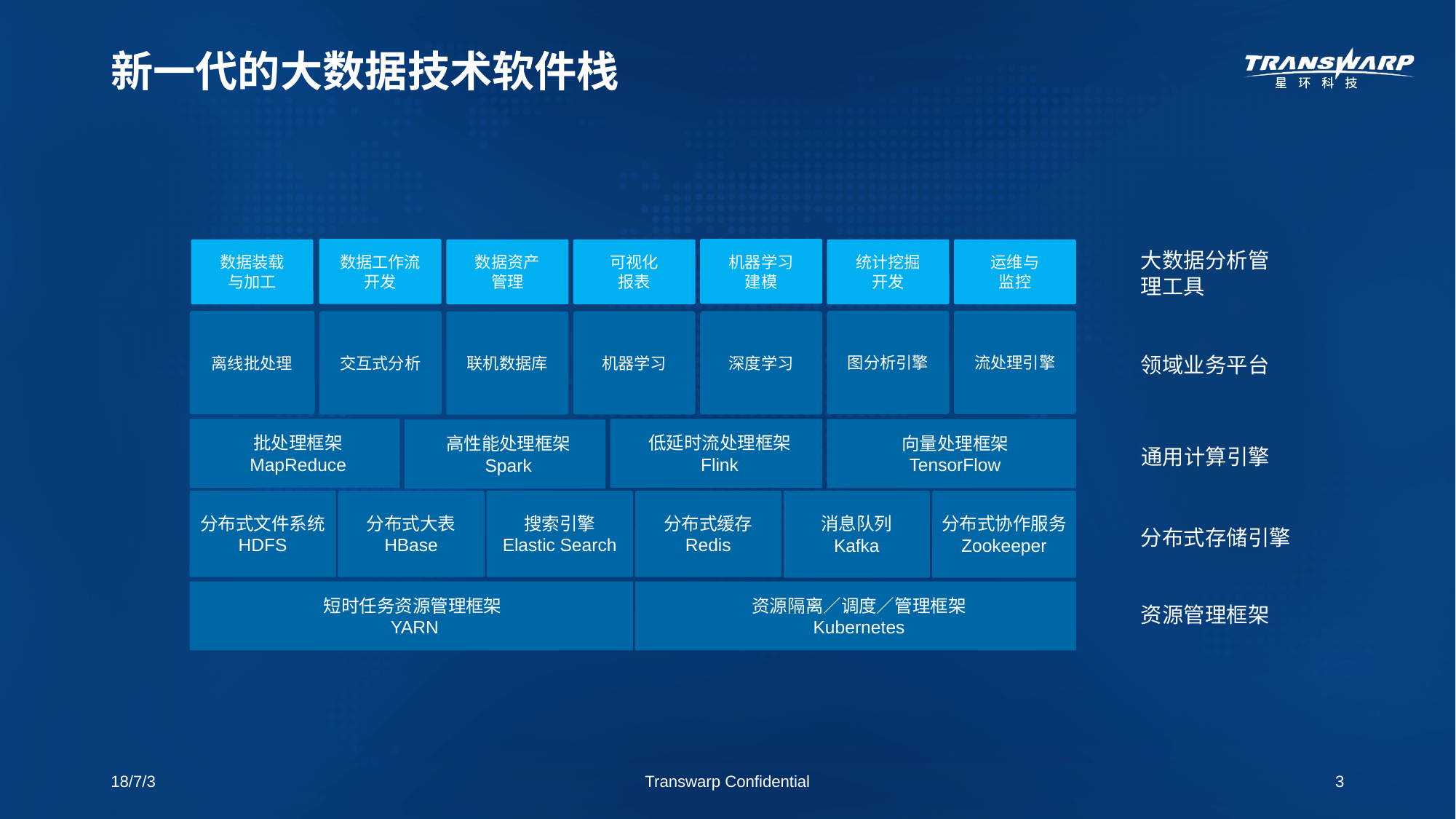

# 新一代的大数据技术软件栈
数据工作流
开发
机器学习
建模
数据装载
与加工
数据资产
管理
可视化
报表
统计挖掘
开发
运维与
监控
大数据分析管理工具
流处理引擎
图分析引擎
离线批处理
交互式分析
机器学习
深度学习
联机数据库
领域业务平台
低延时流处理框架
Flink
批处理框架
MapReduce
向量处理框架
TensorFlow
高性能处理框架
Spark
通用计算引擎
分布式缓存
Redis
消息队列
Kafka
分布式协作服务
Zookeeper
搜索引擎
Elastic Search
分布式文件系统
HDFS
分布式大表
HBase
分布式存储引擎
短时任务资源管理框架
YARN
资源隔离／调度／管理框架
Kubernetes
资源管理框架
18/7/3
Transwarp Confidential
3